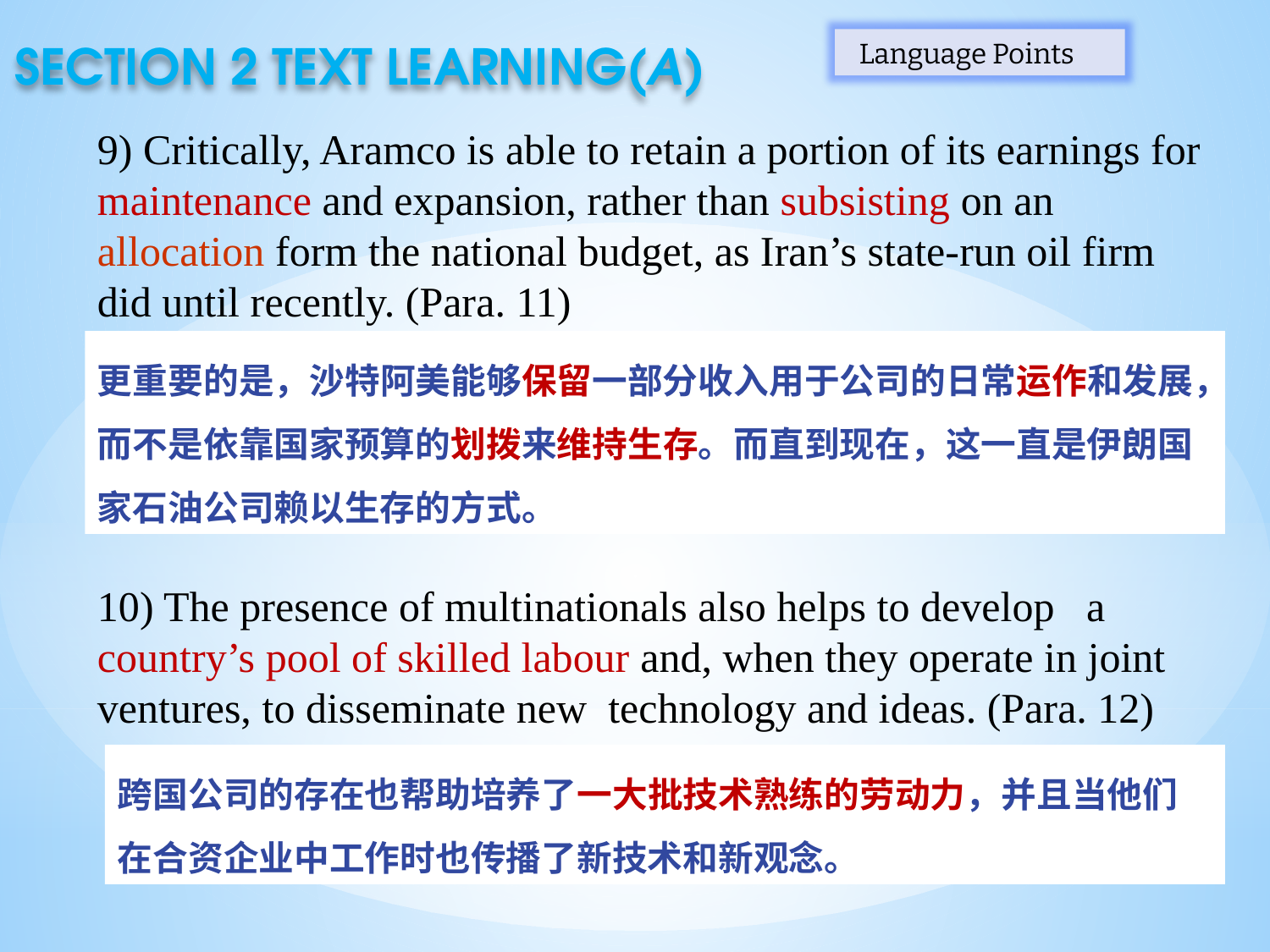

Section 2 text learning(A)
  Language Points
9) Critically, Aramco is able to retain a portion of its earnings for maintenance and expansion, rather than subsisting on an allocation form the national budget, as Iran’s state-run oil firm did until recently. (Para. 11)

10) The presence of multinationals also helps to develop   a country’s pool of skilled labour and, when they operate in joint ventures, to disseminate new  technology and ideas. (Para. 12)
更重要的是，沙特阿美能够保留一部分收入用于公司的日常运作和发展，而不是依靠国家预算的划拨来维持生存。而直到现在，这一直是伊朗国家石油公司赖以生存的方式。
跨国公司的存在也帮助培养了一大批技术熟练的劳动力，并且当他们在合资企业中工作时也传播了新技术和新观念。